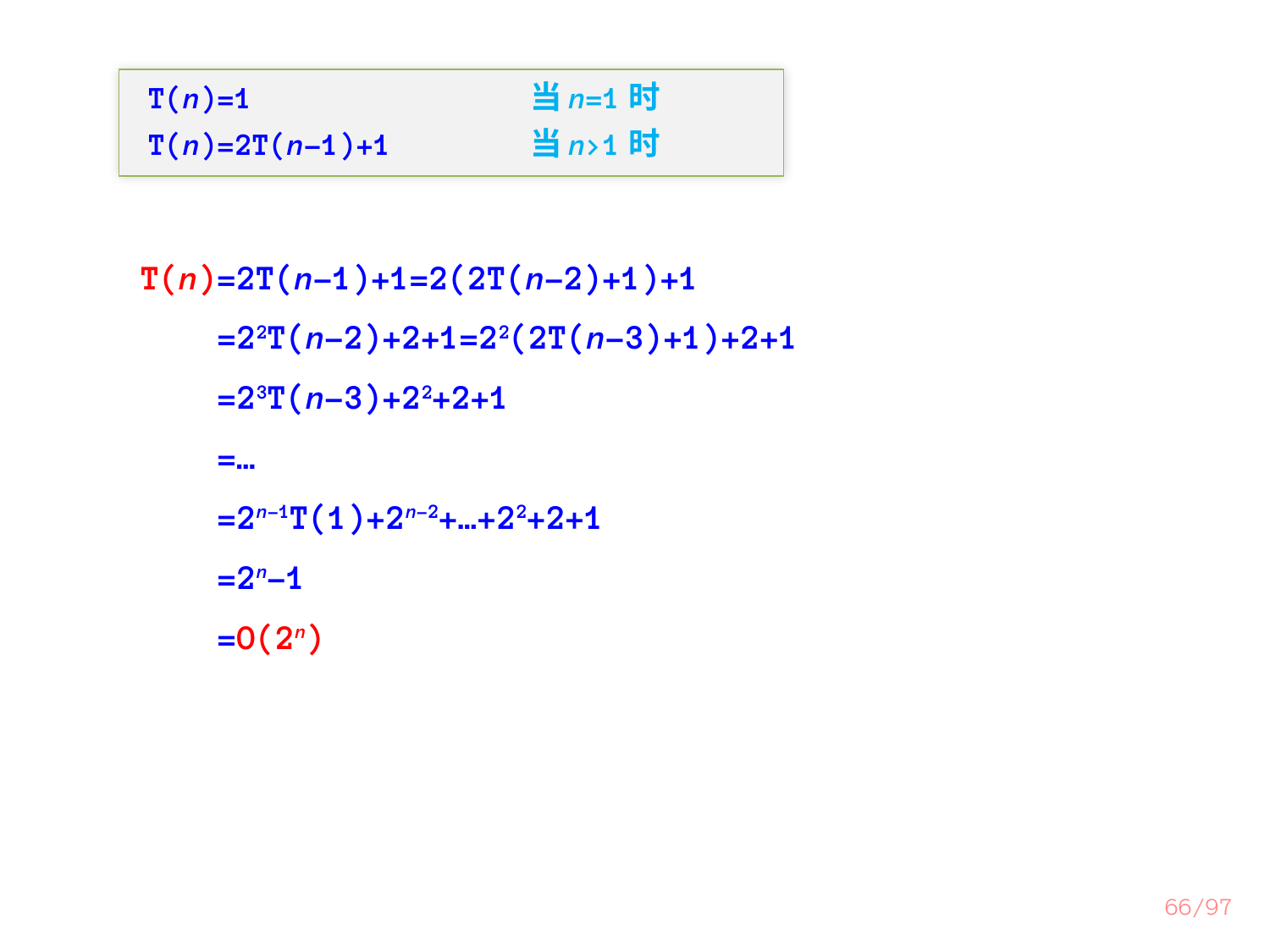

T(n)=1			当n=1时
T(n)=2T(n-1)+1		当n>1时
T(n)=2T(n-1)+1=2(2T(n-2)+1)+1
    =22T(n-2)+2+1=22(2T(n-3)+1)+2+1
    =23T(n-3)+22+2+1
    =…
    =2n-1T(1)+2n-2+…+22+2+1
    =2n-1
    =O(2n)
66/97